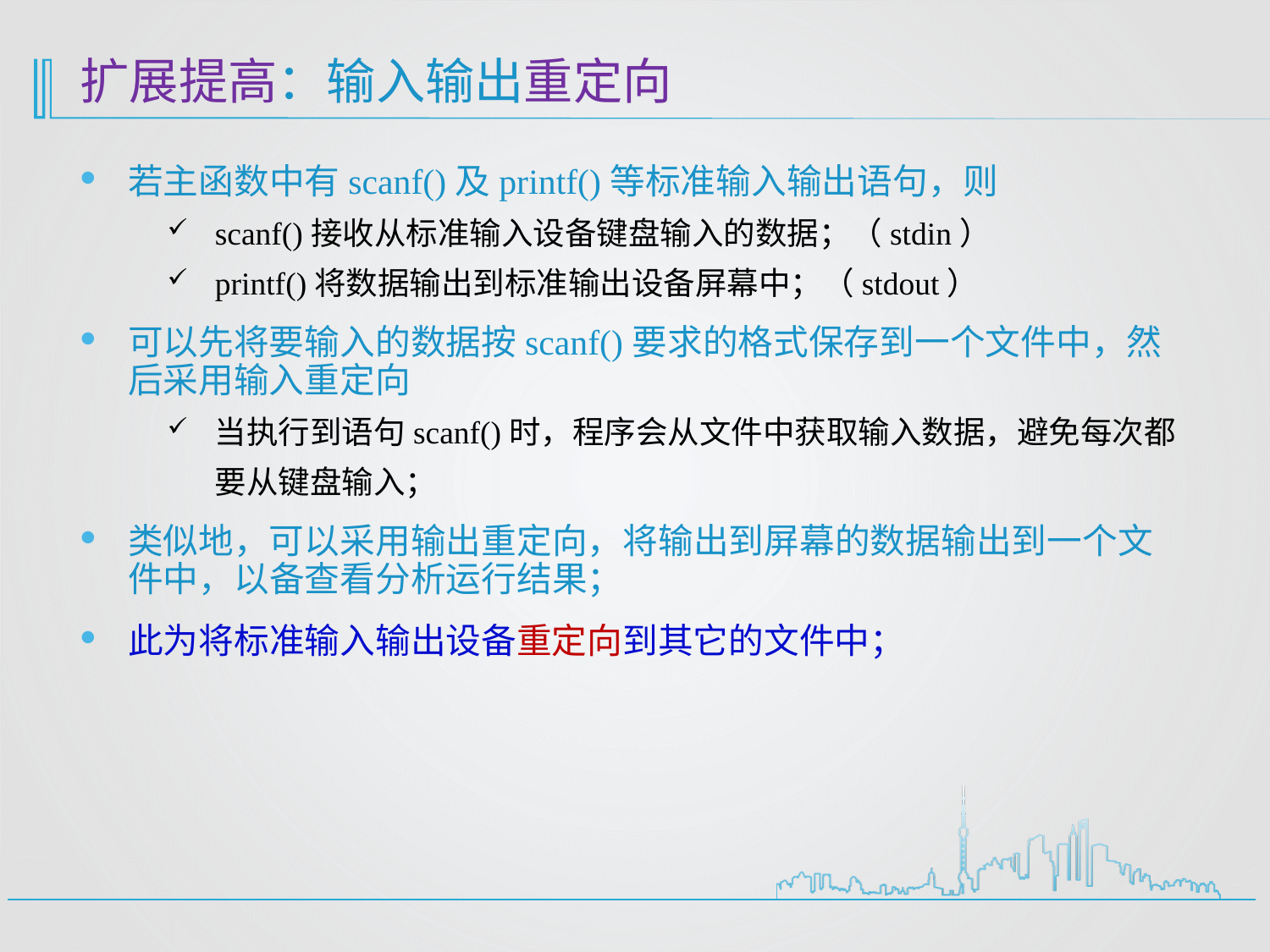

# 扩展提高：输入输出重定向
若主函数中有scanf()及printf()等标准输入输出语句，则
scanf()接收从标准输入设备键盘输入的数据；（stdin）
printf()将数据输出到标准输出设备屏幕中；（stdout）
可以先将要输入的数据按scanf()要求的格式保存到一个文件中，然后采用输入重定向
当执行到语句scanf()时，程序会从文件中获取输入数据，避免每次都要从键盘输入；
类似地，可以采用输出重定向，将输出到屏幕的数据输出到一个文件中，以备查看分析运行结果；
此为将标准输入输出设备重定向到其它的文件中；